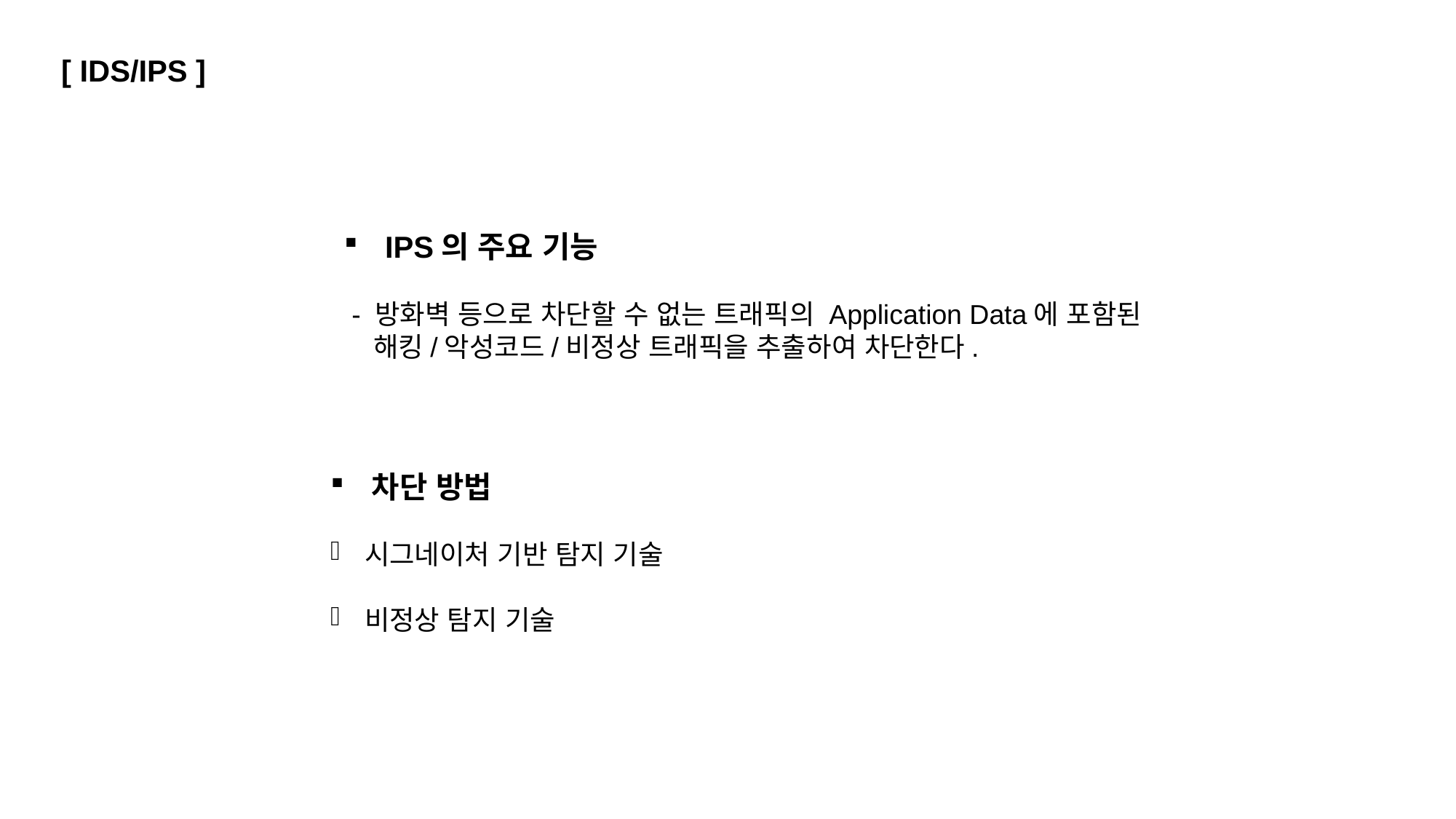

[ IDS/IPS ]
IPS의 주요 기능
 - 방화벽 등으로 차단할 수 없는 트래픽의 Application Data에 포함된
   해킹/악성코드/비정상 트래픽을 추출하여 차단한다.
차단 방법
시그네이처 기반 탐지 기술
비정상 탐지 기술